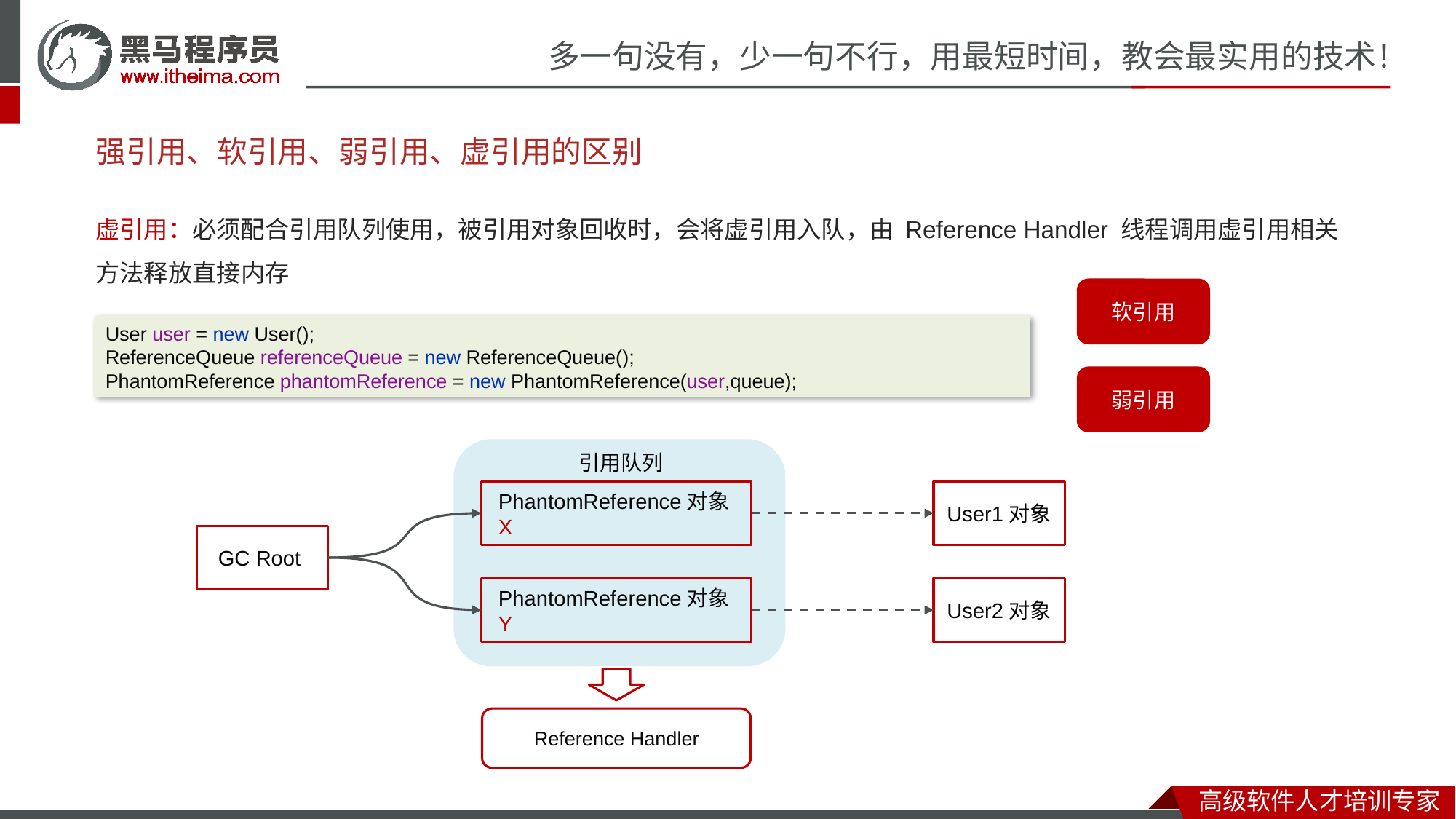

# 强引用、软引用、弱引用、虚引用的区别
虚引用：必须配合引用队列使用，被引用对象回收时，会将虚引用入队，由 Reference Handler 线程调用虚引用相关方法释放直接内存
软引用
User user = new User();
ReferenceQueue referenceQueue = new ReferenceQueue();
PhantomReference phantomReference = new PhantomReference(user,queue);
弱引用
引用队列

User1对象
PhantomReference对象X
GC Root
PhantomReference对象Y
User2对象

Reference Handler